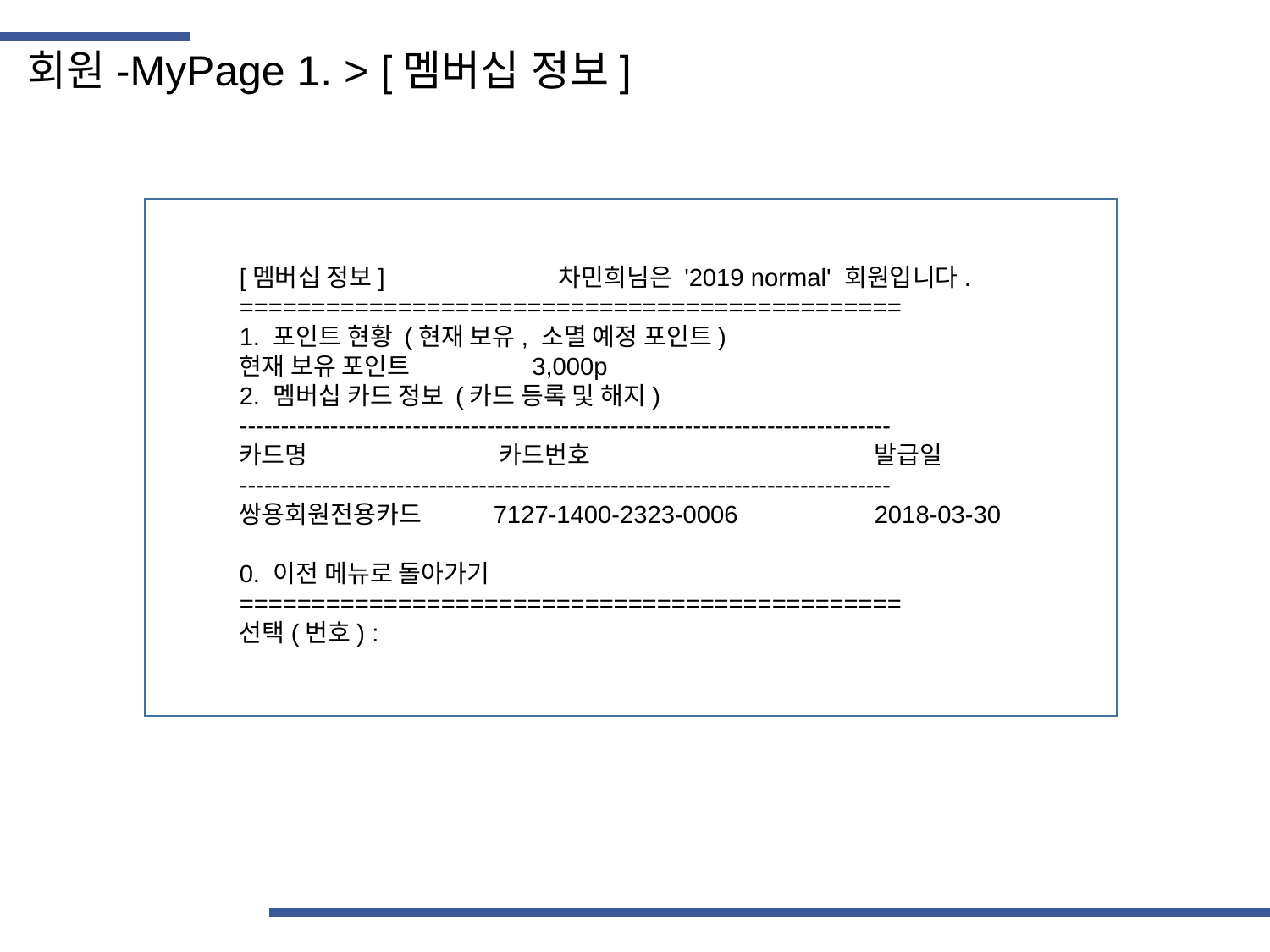

회원-MyPage 1. > [멤버십 정보]

[멤버십 정보]                        차민희님은 '2019 normal' 회원입니다.
==============================================
1. 포인트 현황 (현재 보유, 소멸 예정 포인트)
현재 보유 포인트                     3,000p
2. 멤버십 카드 정보 (카드 등록 및 해지)
-------------------------------------------------------------------------------
카드명		 카드번호			발급일
-------------------------------------------------------------------------------
쌍용회원전용카드	7127-1400-2323-0006		2018-03-30

0. 이전 메뉴로 돌아가기
==============================================
선택(번호) :